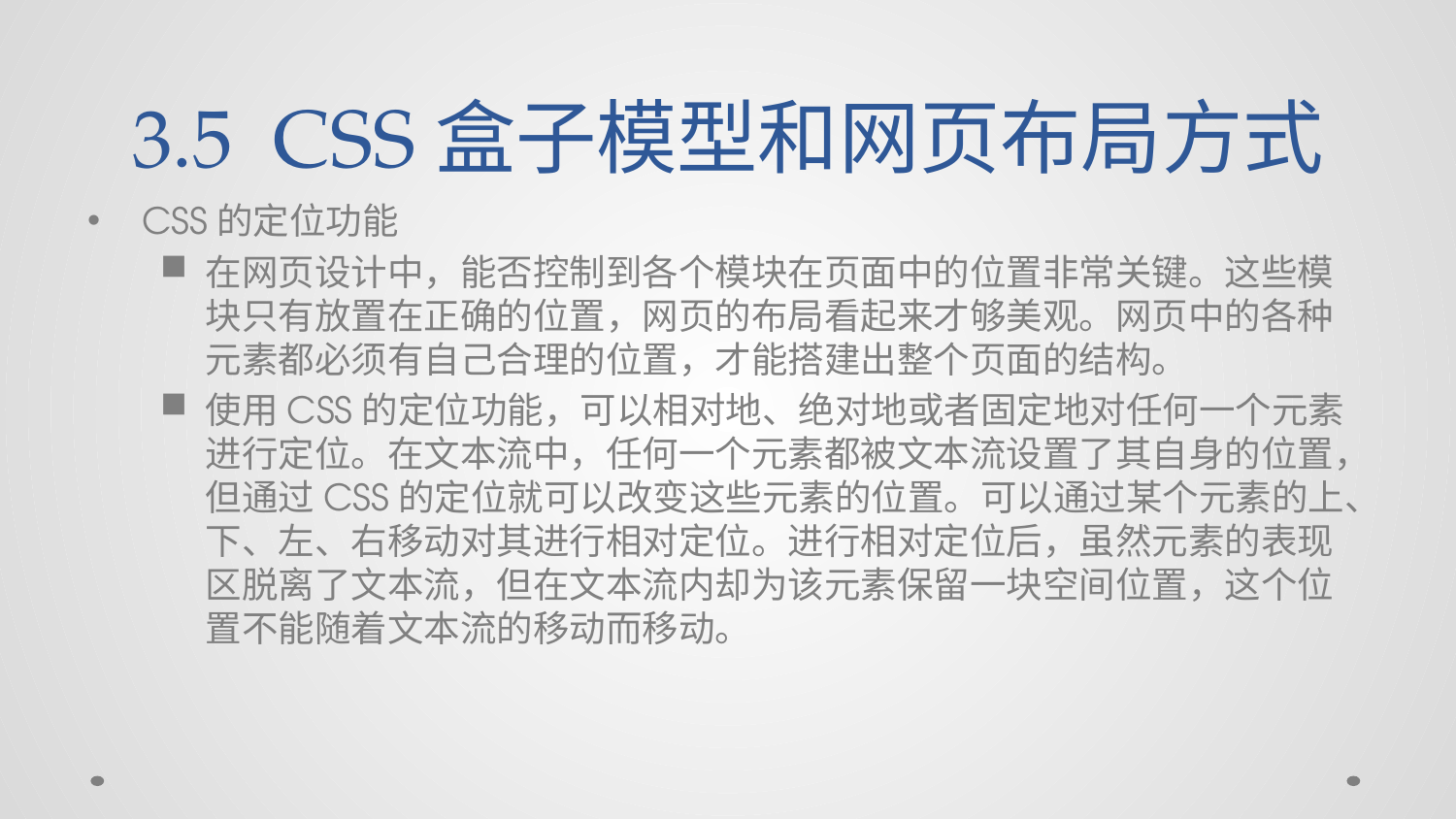

# 3.5  CSS盒子模型和网页布局方式
CSS的定位功能
在网页设计中，能否控制到各个模块在页面中的位置非常关键。这些模块只有放置在正确的位置，网页的布局看起来才够美观。网页中的各种元素都必须有自己合理的位置，才能搭建出整个页面的结构。
使用CSS的定位功能，可以相对地、绝对地或者固定地对任何一个元素进行定位。在文本流中，任何一个元素都被文本流设置了其自身的位置，但通过CSS的定位就可以改变这些元素的位置。可以通过某个元素的上、下、左、右移动对其进行相对定位。进行相对定位后，虽然元素的表现区脱离了文本流，但在文本流内却为该元素保留一块空间位置，这个位置不能随着文本流的移动而移动。